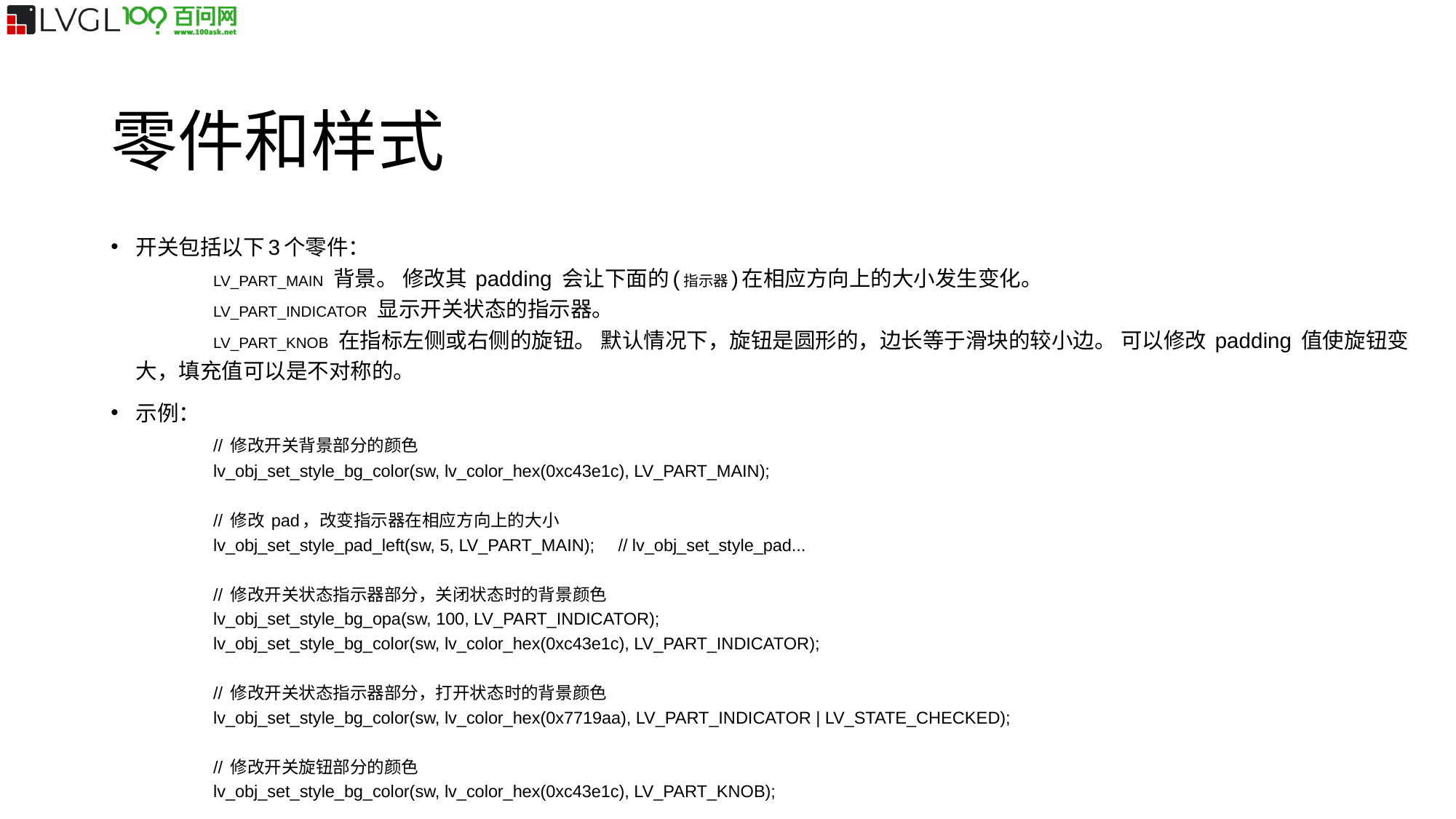

零件和样式
开关包括以下3个零件：
	LV_PART_MAIN 背景。 修改其 padding 会让下面的(指示器)在相应方向上的大小发生变化。
	LV_PART_INDICATOR 显示开关状态的指示器。
	LV_PART_KNOB 在指标左侧或右侧的旋钮。 默认情况下，旋钮是圆形的，边长等于滑块的较小边。 可以修改 padding 值使旋钮变大，填充值可以是不对称的。
示例：
	// 修改开关背景部分的颜色
	lv_obj_set_style_bg_color(sw, lv_color_hex(0xc43e1c), LV_PART_MAIN);
	// 修改 pad，改变指示器在相应方向上的大小
	lv_obj_set_style_pad_left(sw, 5, LV_PART_MAIN);     // lv_obj_set_style_pad...
	// 修改开关状态指示器部分，关闭状态时的背景颜色
	lv_obj_set_style_bg_opa(sw, 100, LV_PART_INDICATOR);
	lv_obj_set_style_bg_color(sw, lv_color_hex(0xc43e1c), LV_PART_INDICATOR);
	// 修改开关状态指示器部分，打开状态时的背景颜色
	lv_obj_set_style_bg_color(sw, lv_color_hex(0x7719aa), LV_PART_INDICATOR | LV_STATE_CHECKED);
	// 修改开关旋钮部分的颜色
	lv_obj_set_style_bg_color(sw, lv_color_hex(0xc43e1c), LV_PART_KNOB);